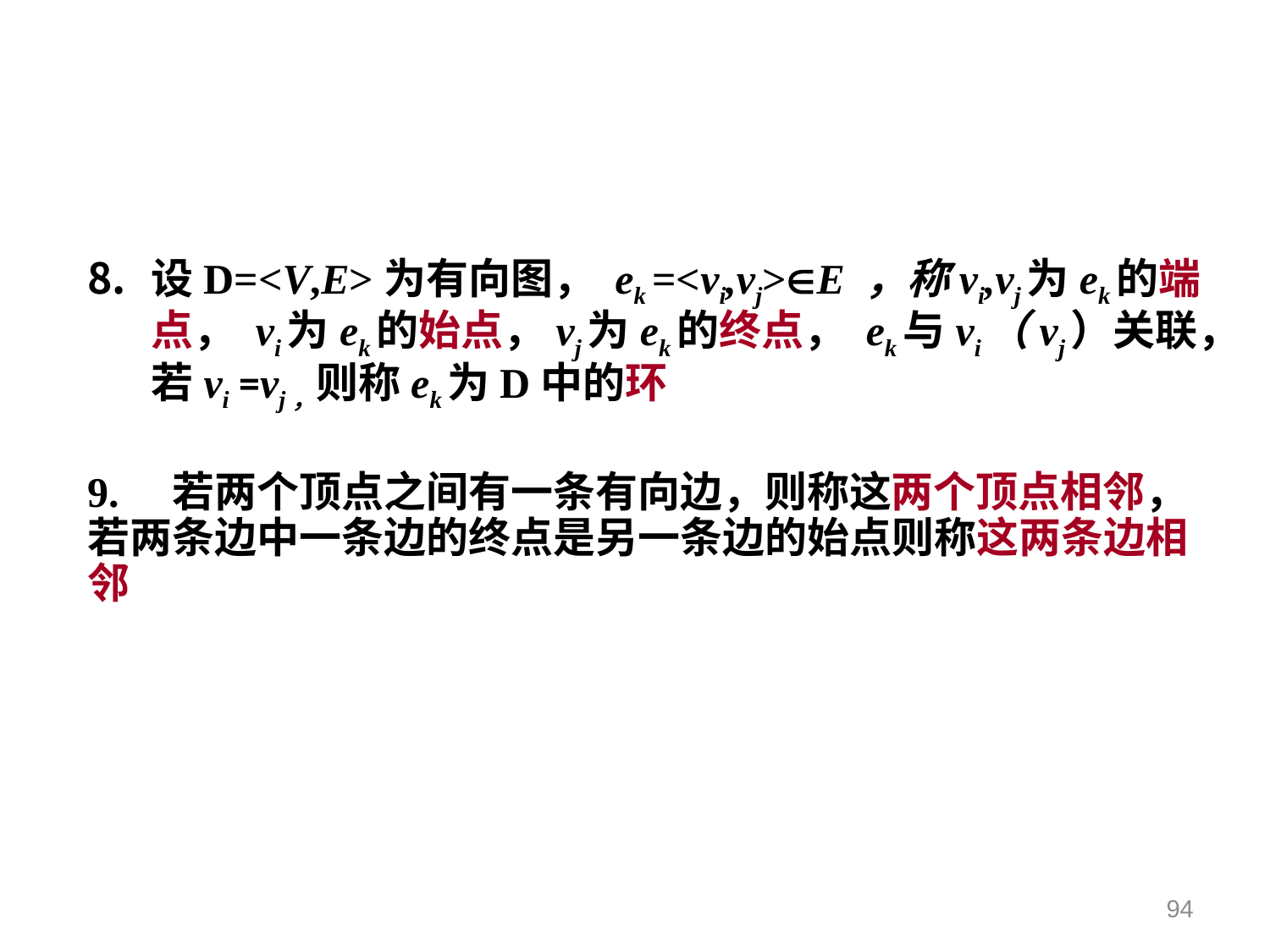

设D=<V,E>为有向图， ek =<vi,vj>∈E ，称vi,vj为ek的端点， vi为ek的始点，vj为ek的终点， ek与vi（vj）关联，若vi =vj，则称ek为D中的环

9.    若两个顶点之间有一条有向边，则称这两个顶点相邻，若两条边中一条边的终点是另一条边的始点则称这两条边相邻

94